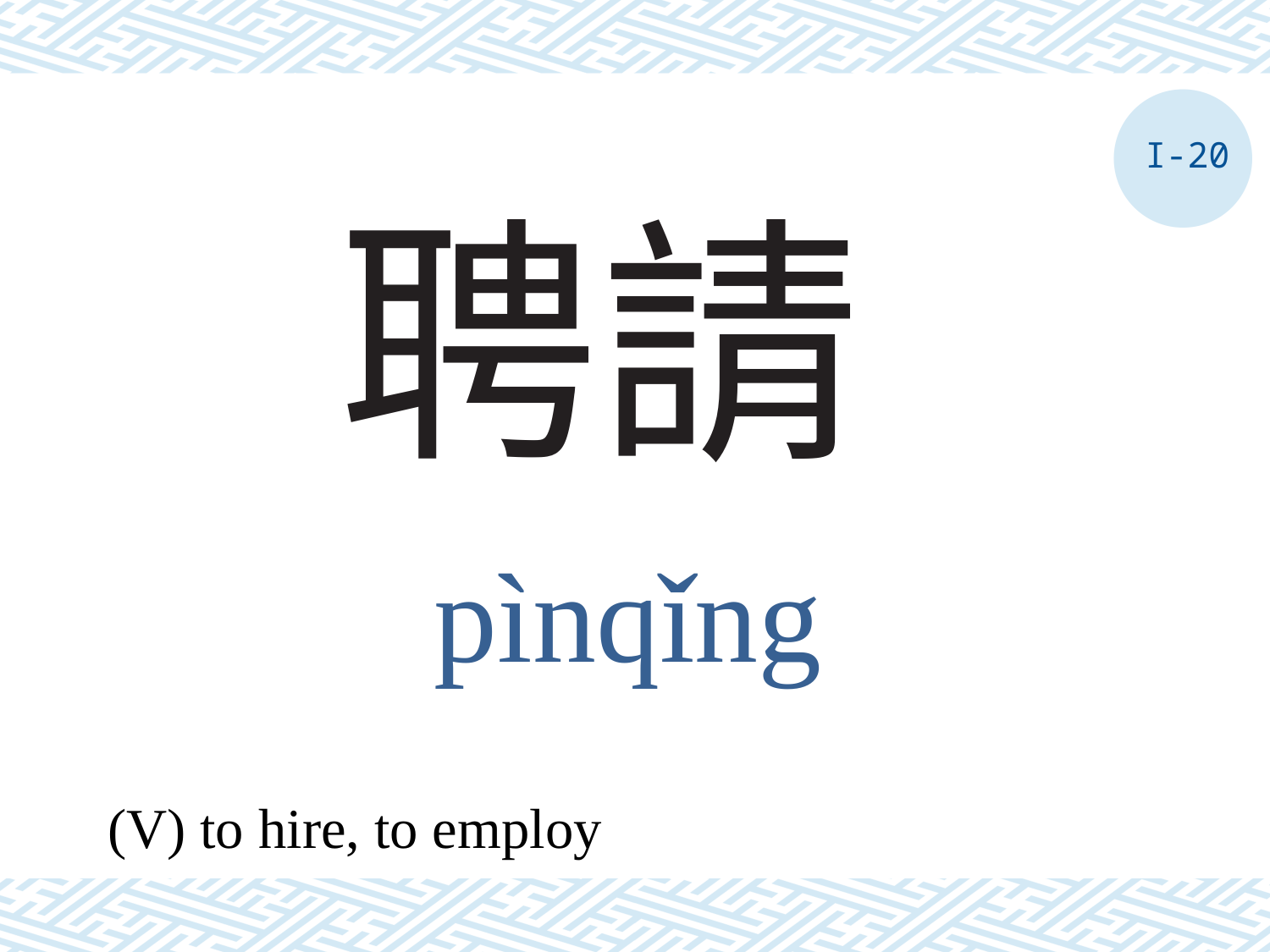

I-20

# 聘請
pìnqǐng
(V) to hire, to employ